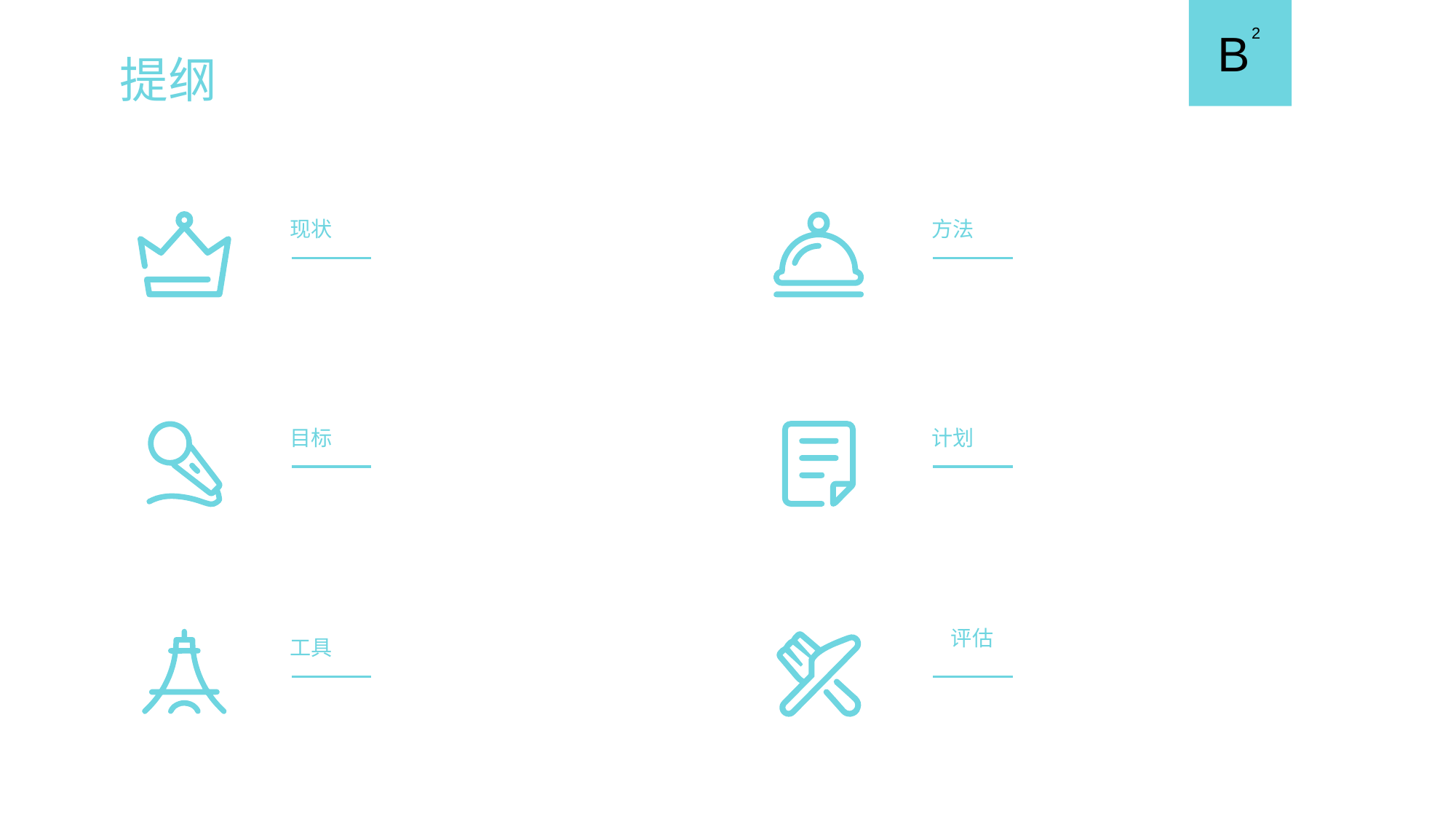

B
2
提纲

现状
方法

目标
计划

评估

工具